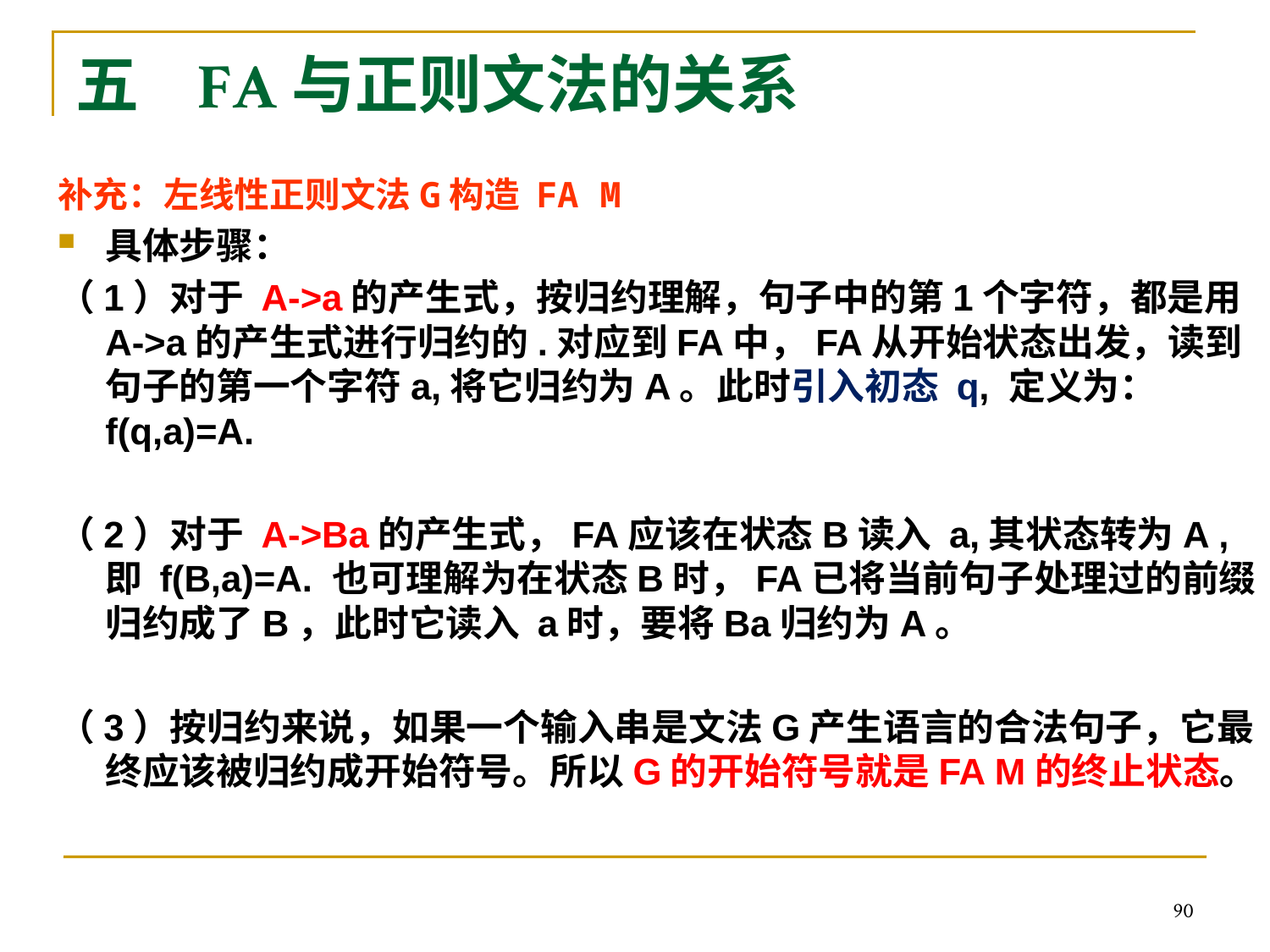

五   FA与正则文法的关系
#
补充：左线性正则文法G构造 FA M
具体步骤：
（1）对于 A->a的产生式，按归约理解，句子中的第1个字符，都是用A->a的产生式进行归约的.对应到FA中，FA从开始状态出发，读到句子的第一个字符a,将它归约为A。此时引入初态 q, 定义为：f(q,a)=A.

（2）对于 A->Ba的产生式，FA应该在状态B读入 a,其状态转为A , 即 f(B,a)=A. 也可理解为在状态B时，FA已将当前句子处理过的前缀归约成了B，此时它读入 a时，要将Ba归约为A。

（3）按归约来说，如果一个输入串是文法G产生语言的合法句子，它最终应该被归约成开始符号。所以G的开始符号就是FA M的终止状态。

90